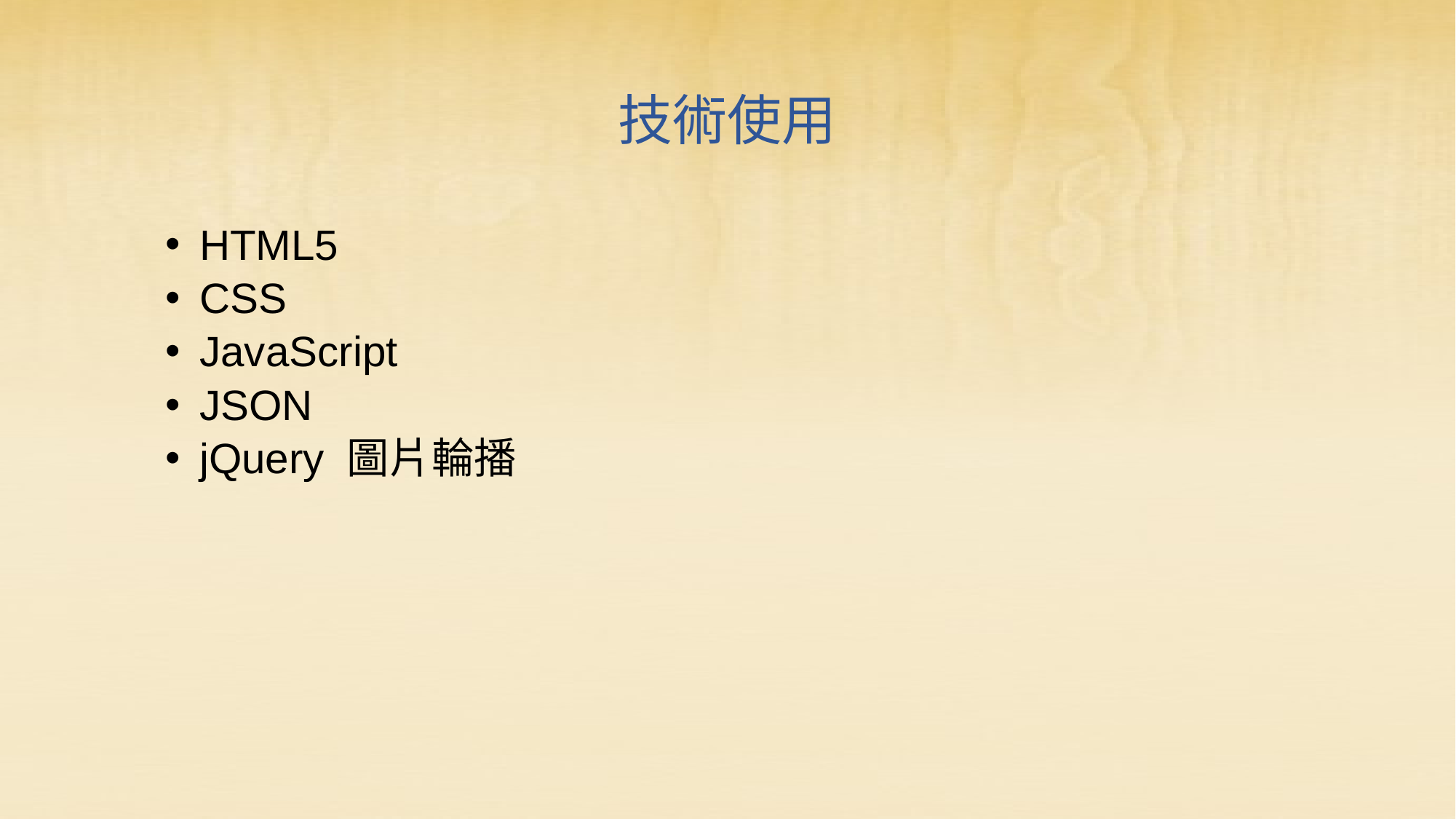

# 技術使用
HTML5
CSS
JavaScript
JSON
jQuery 圖片輪播